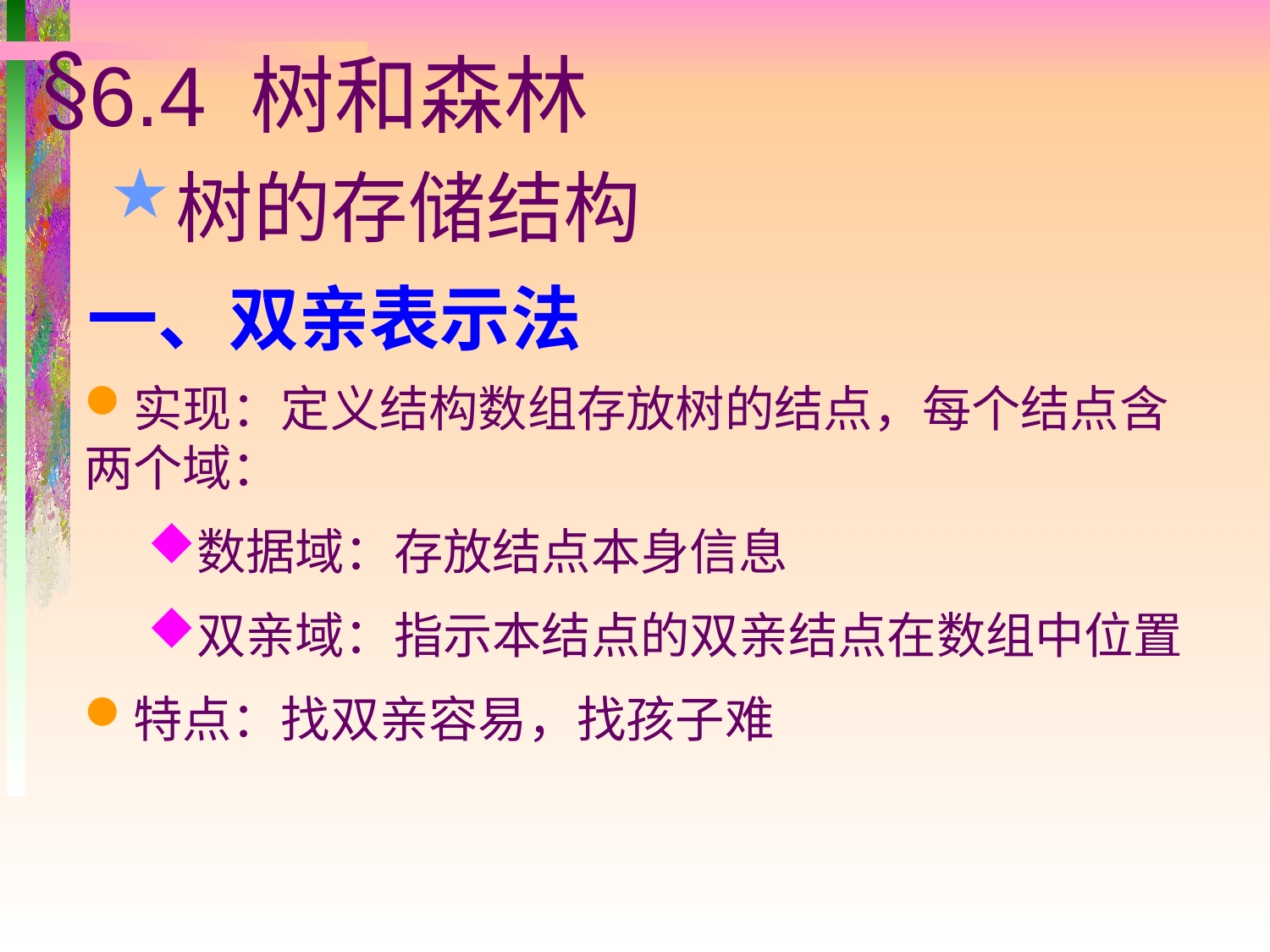

6.4 树和森林
树的存储结构
一、双亲表示法
实现：定义结构数组存放树的结点，每个结点含两个域：
数据域：存放结点本身信息
双亲域：指示本结点的双亲结点在数组中位置
特点：找双亲容易，找孩子难